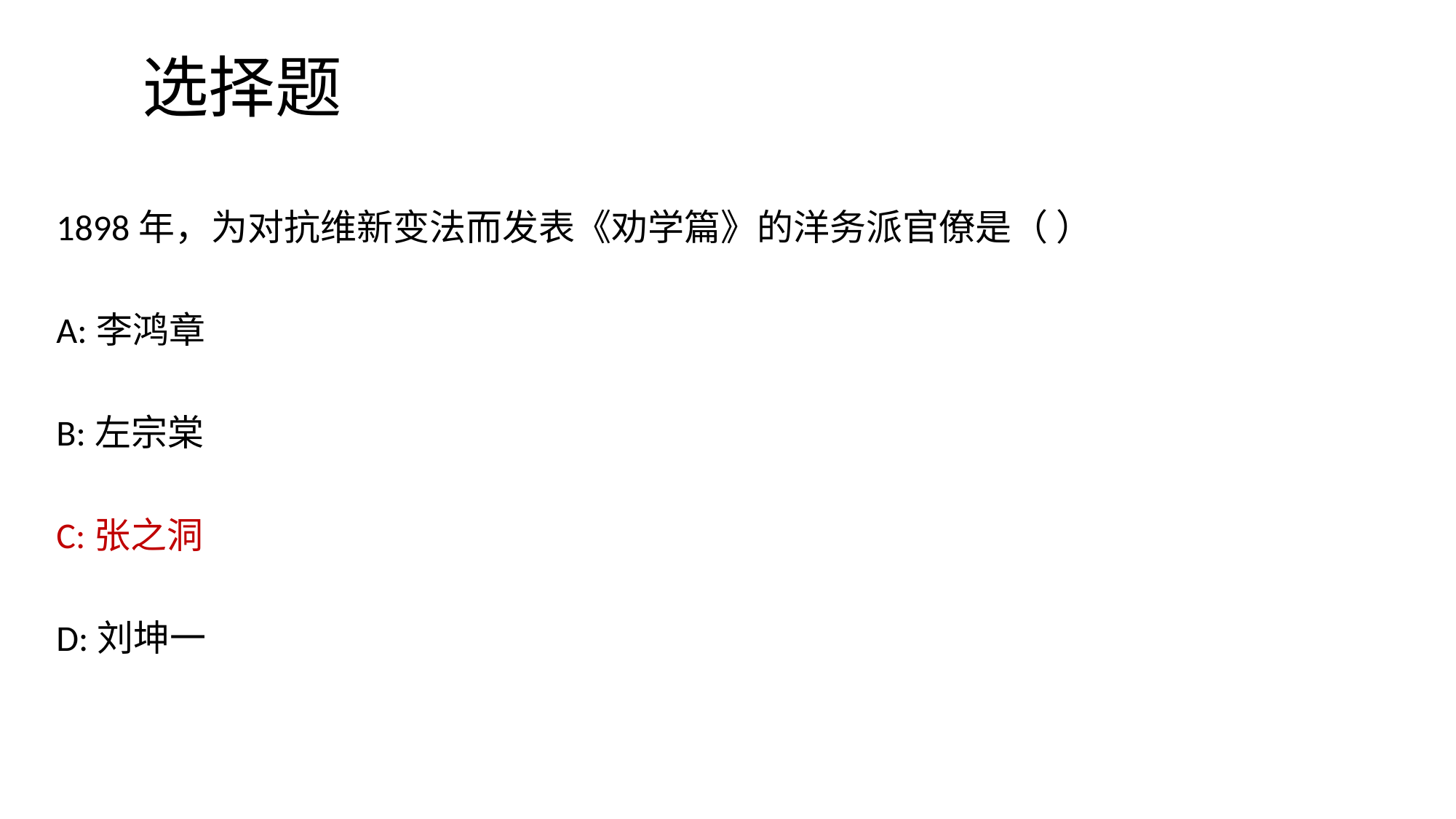

# 选择题
1898年，为对抗维新变法而发表《劝学篇》的洋务派官僚是（ ）
A:李鸿章
B:左宗棠
C:张之洞
D:刘坤一